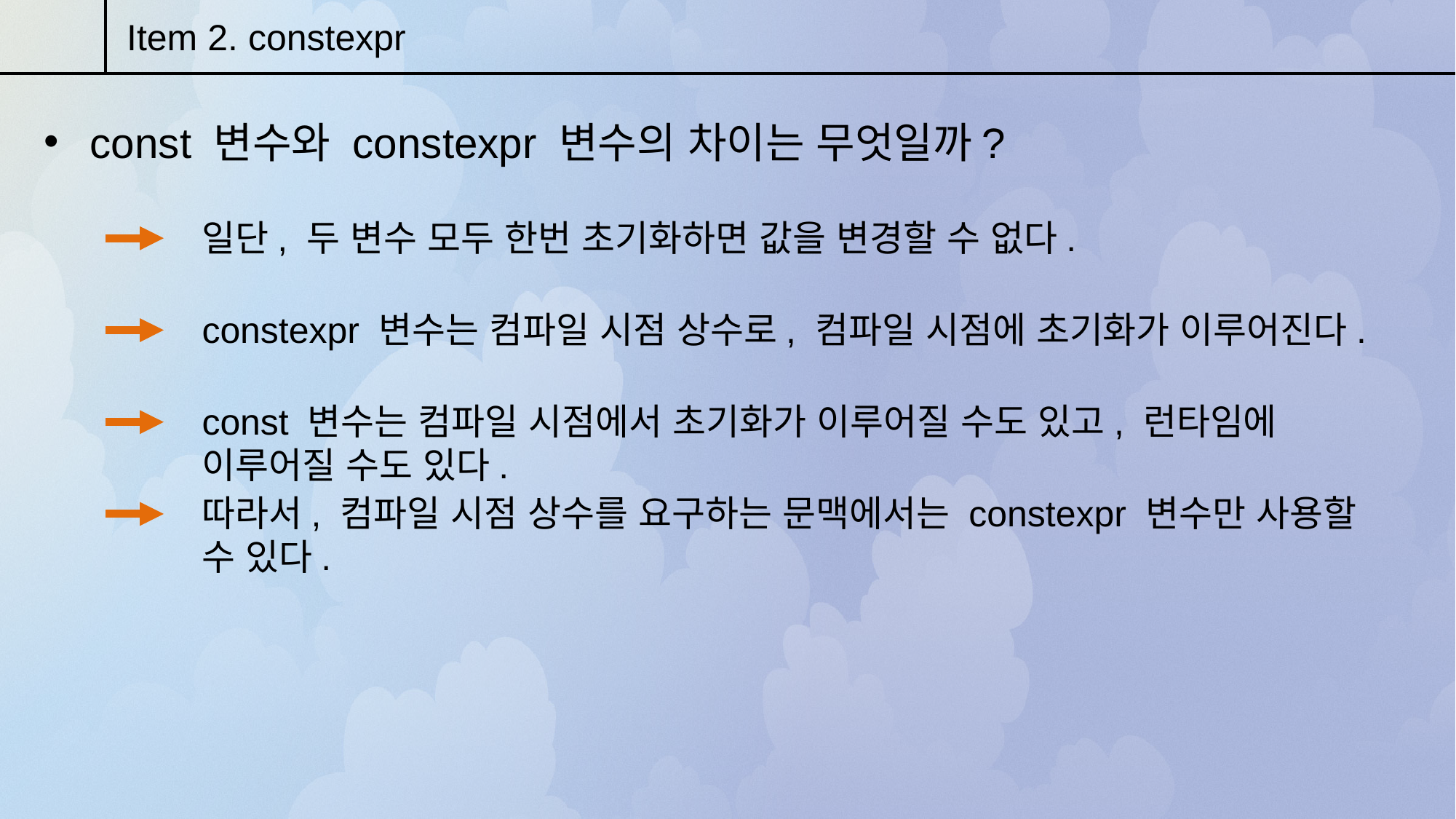

Item 2. constexpr
 const 변수와 constexpr 변수의 차이는 무엇일까?
일단, 두 변수 모두 한번 초기화하면 값을 변경할 수 없다.
constexpr 변수는 컴파일 시점 상수로, 컴파일 시점에 초기화가 이루어진다.
const 변수는 컴파일 시점에서 초기화가 이루어질 수도 있고, 런타임에 이루어질 수도 있다.
따라서, 컴파일 시점 상수를 요구하는 문맥에서는 constexpr 변수만 사용할 수 있다.